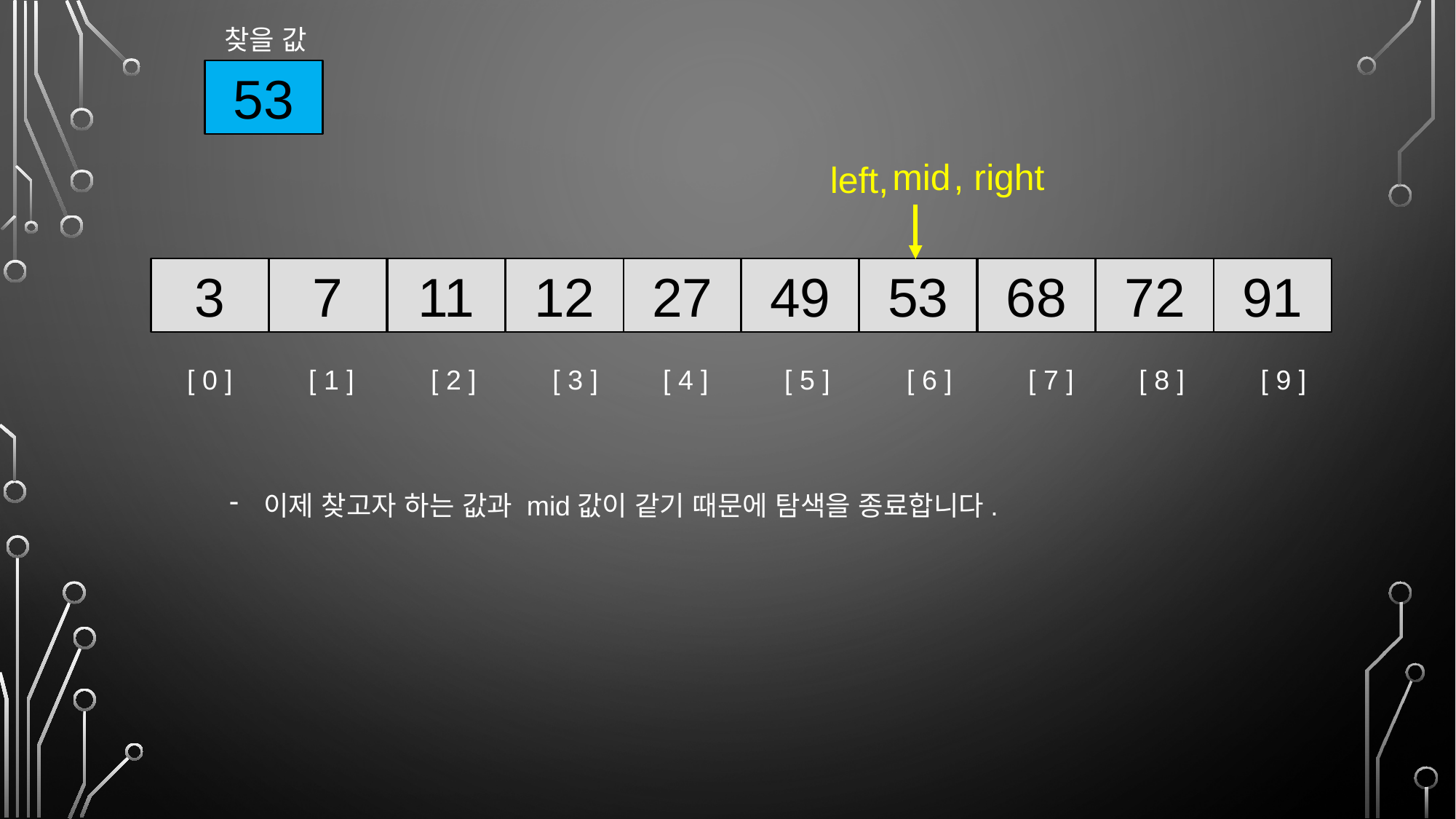

찾을 값
53
, right
mid
left,
11
12
27
68
72
91
3
7
49
53
 [ 2 ]
 [ 3 ]
 [ 6 ]
 [ 7 ]
 [ 8 ]
 [ 9 ]
 [ 0 ]
 [ 1 ]
 [ 4 ]
 [ 5 ]
이제 찾고자 하는 값과 mid값이 같기 때문에 탐색을 종료합니다.